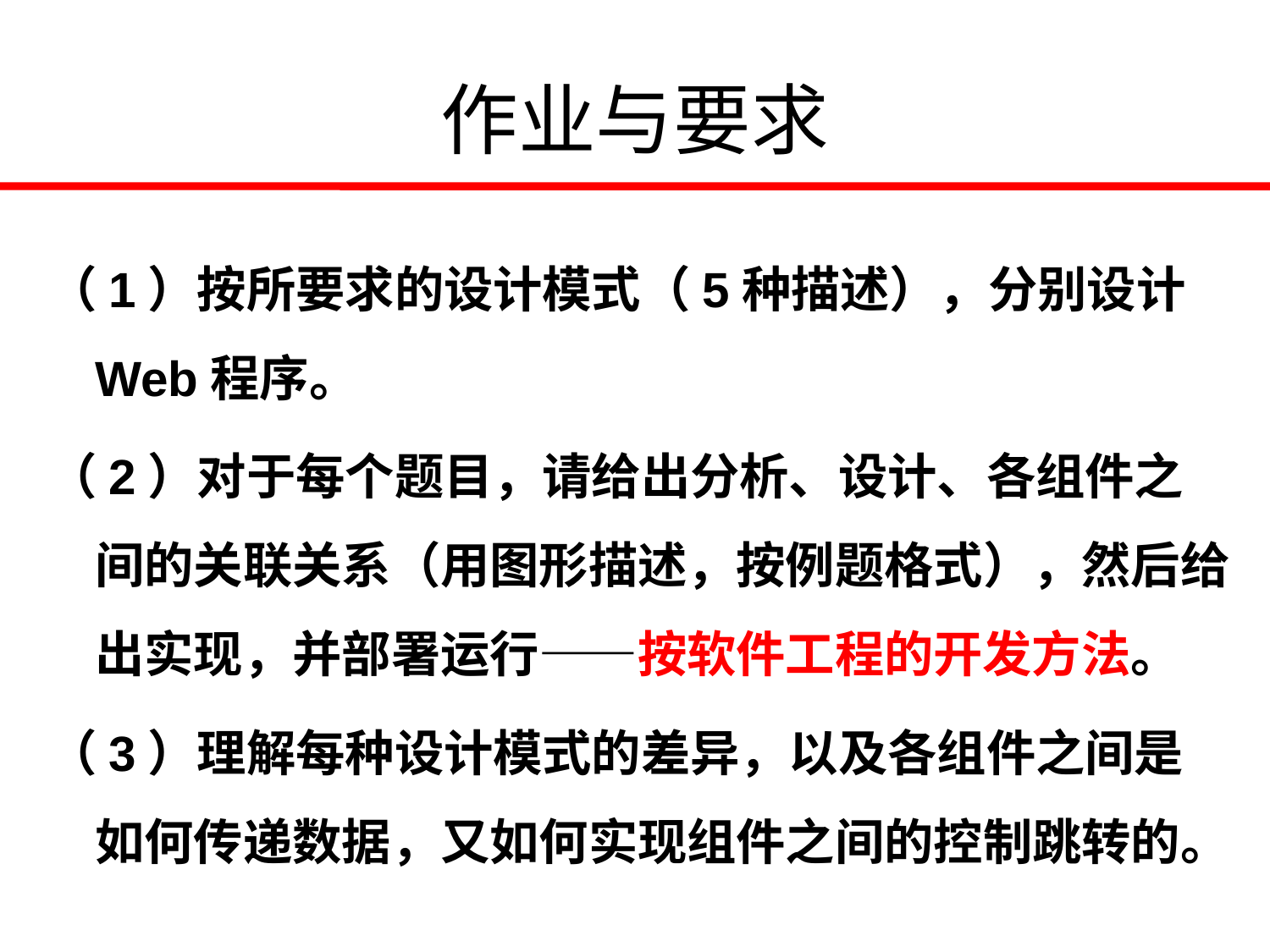

# 作业与要求

（1）按所要求的设计模式（5种描述），分别设计Web程序。
（2）对于每个题目，请给出分析、设计、各组件之间的关联关系（用图形描述，按例题格式），然后给出实现，并部署运行——按软件工程的开发方法。
（3）理解每种设计模式的差异，以及各组件之间是如何传递数据，又如何实现组件之间的控制跳转的。